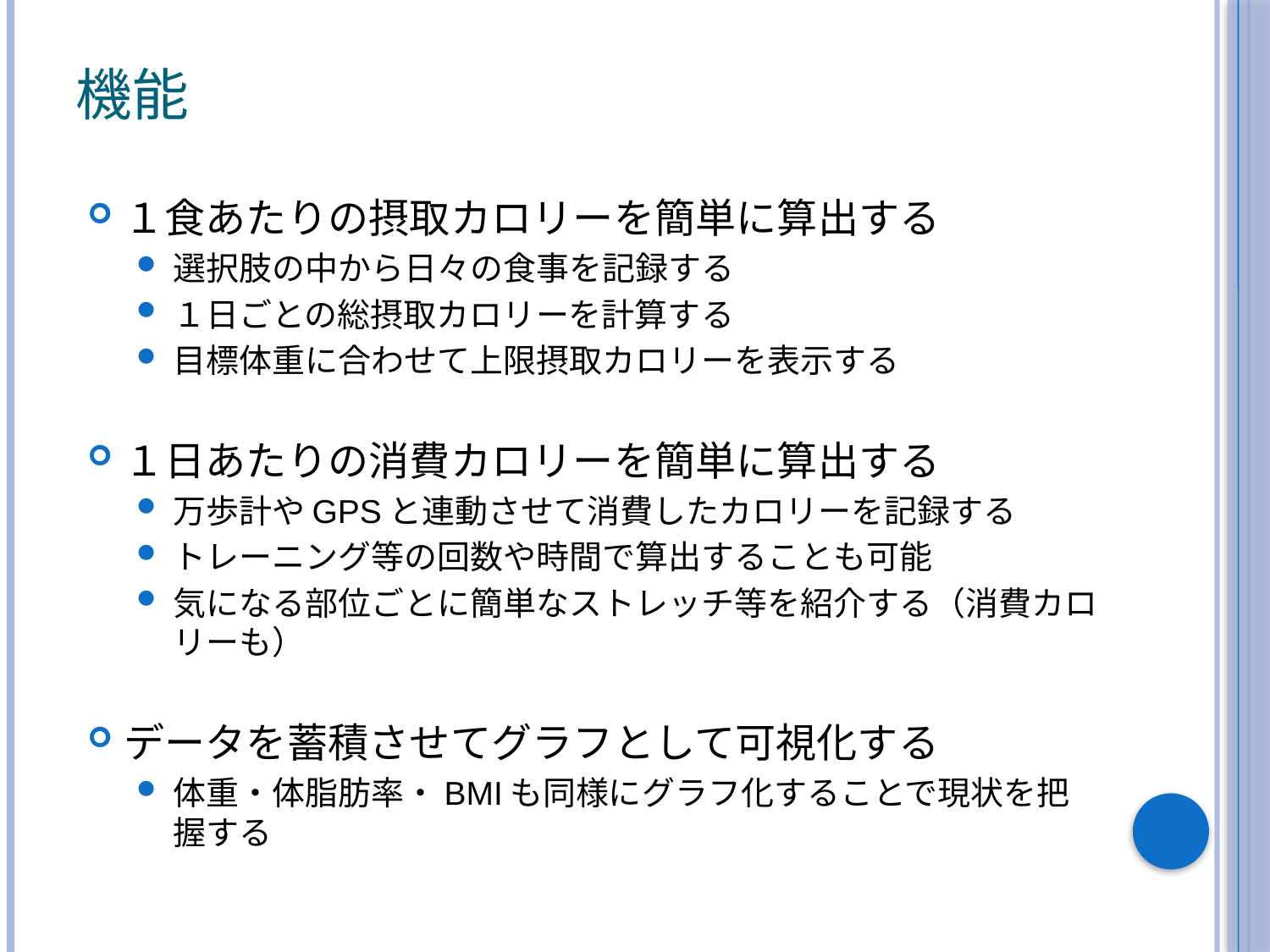

# 機能
１食あたりの摂取カロリーを簡単に算出する
選択肢の中から日々の食事を記録する
１日ごとの総摂取カロリーを計算する
目標体重に合わせて上限摂取カロリーを表示する

１日あたりの消費カロリーを簡単に算出する
万歩計やGPSと連動させて消費したカロリーを記録する
トレーニング等の回数や時間で算出することも可能
気になる部位ごとに簡単なストレッチ等を紹介する（消費カロリーも）

データを蓄積させてグラフとして可視化する
体重・体脂肪率・BMIも同様にグラフ化することで現状を把握する